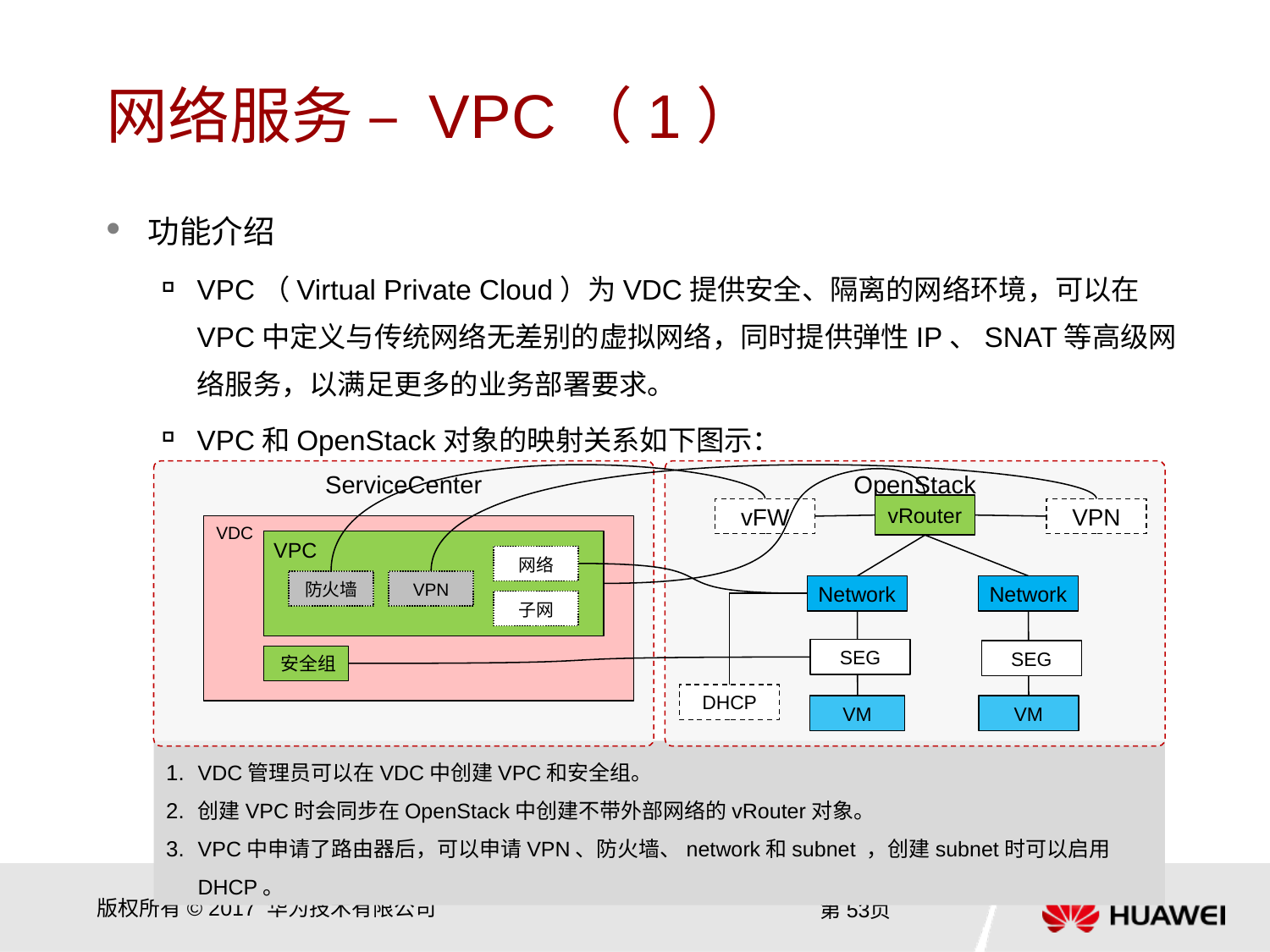

# 网络服务 – VPC（1）
功能介绍
VPC（Virtual Private Cloud）为VDC提供安全、隔离的网络环境，可以在VPC中定义与传统网络无差别的虚拟网络，同时提供弹性IP、SNAT等高级网络服务，以满足更多的业务部署要求。
VPC和OpenStack对象的映射关系如下图示：
ServiceCenter
OpenStack
vRouter
vFW
VPN
Network
Network
VM
VM
DHCP
VDC
VPC
网络
防火墙
VPN
子网
SEG
SEG
安全组
VDC管理员可以在VDC中创建VPC和安全组。
创建VPC时会同步在OpenStack中创建不带外部网络的vRouter对象。
VPC中申请了路由器后，可以申请VPN、防火墙、network和subnet ，创建subnet时可以启用DHCP。